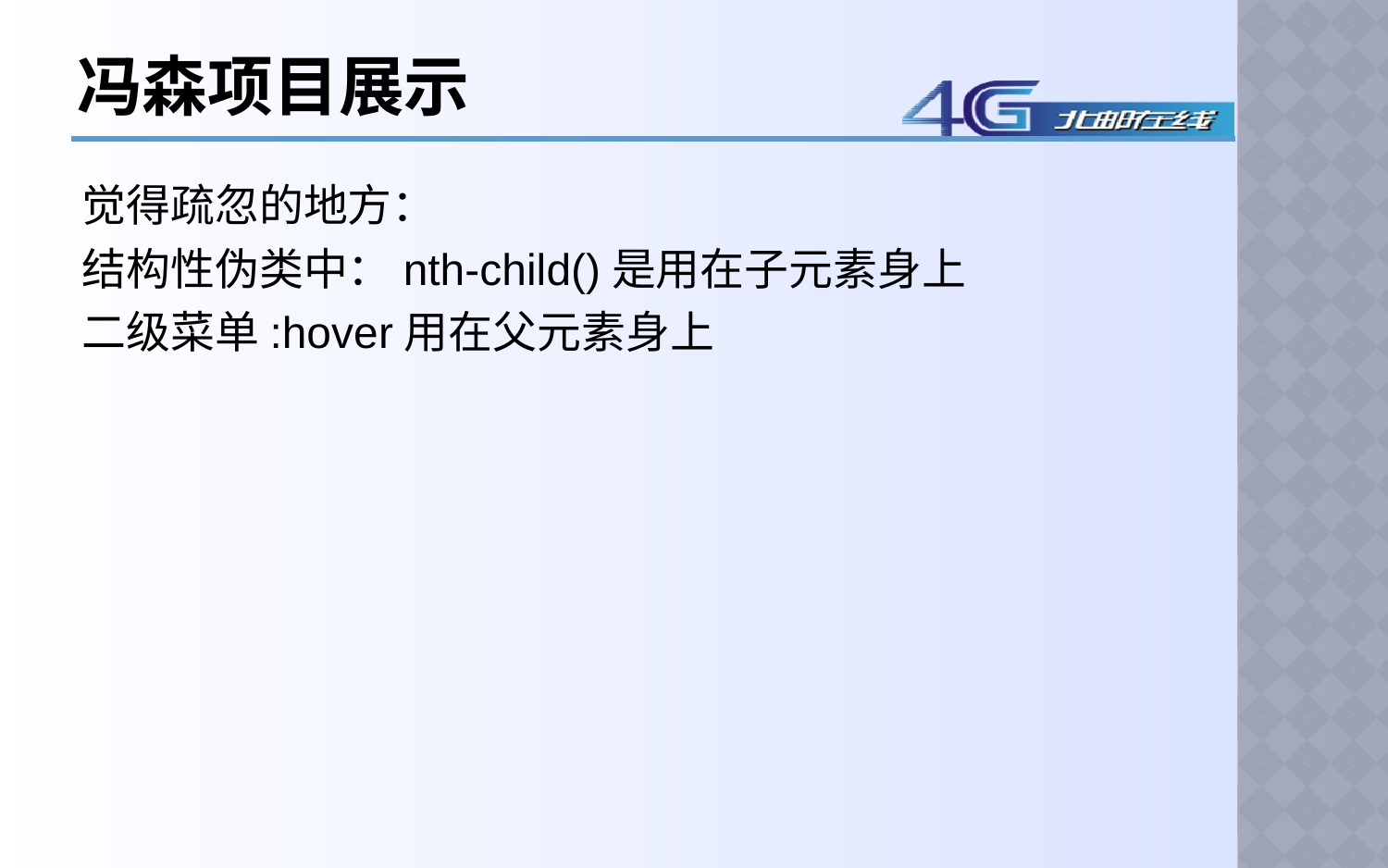

# 冯森项目展示
觉得疏忽的地方：
结构性伪类中：nth-child()是用在子元素身上
二级菜单:hover用在父元素身上